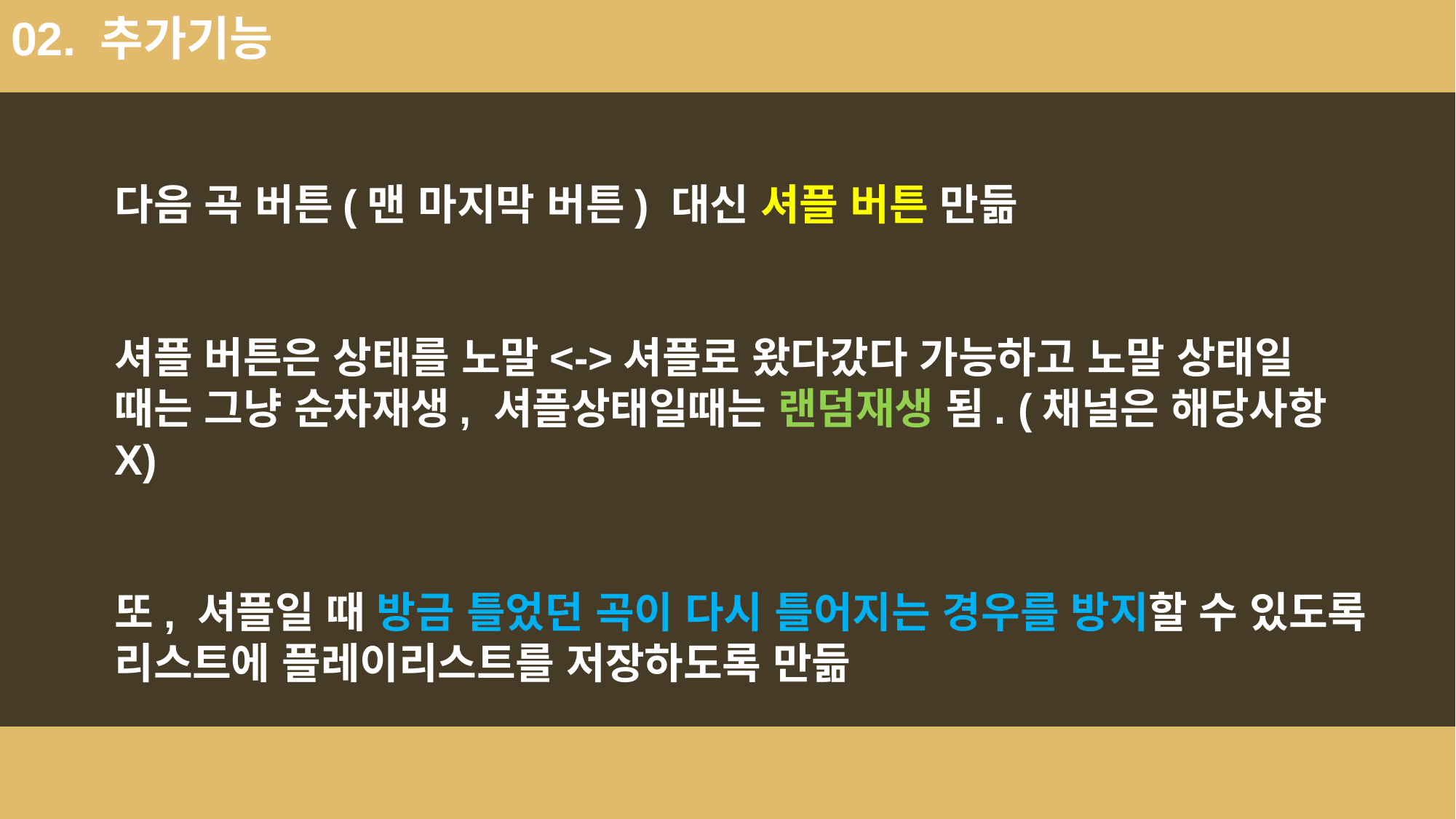

02. 추가기능
다음 곡 버튼(맨 마지막 버튼) 대신 셔플 버튼 만듦

셔플 버튼은 상태를 노말<->셔플로 왔다갔다 가능하고 노말 상태일 때는 그냥 순차재생, 셔플상태일때는 랜덤재생 됨. (채널은 해당사항X)

또, 셔플일 때 방금 틀었던 곡이 다시 틀어지는 경우를 방지할 수 있도록 리스트에 플레이리스트를 저장하도록 만듦